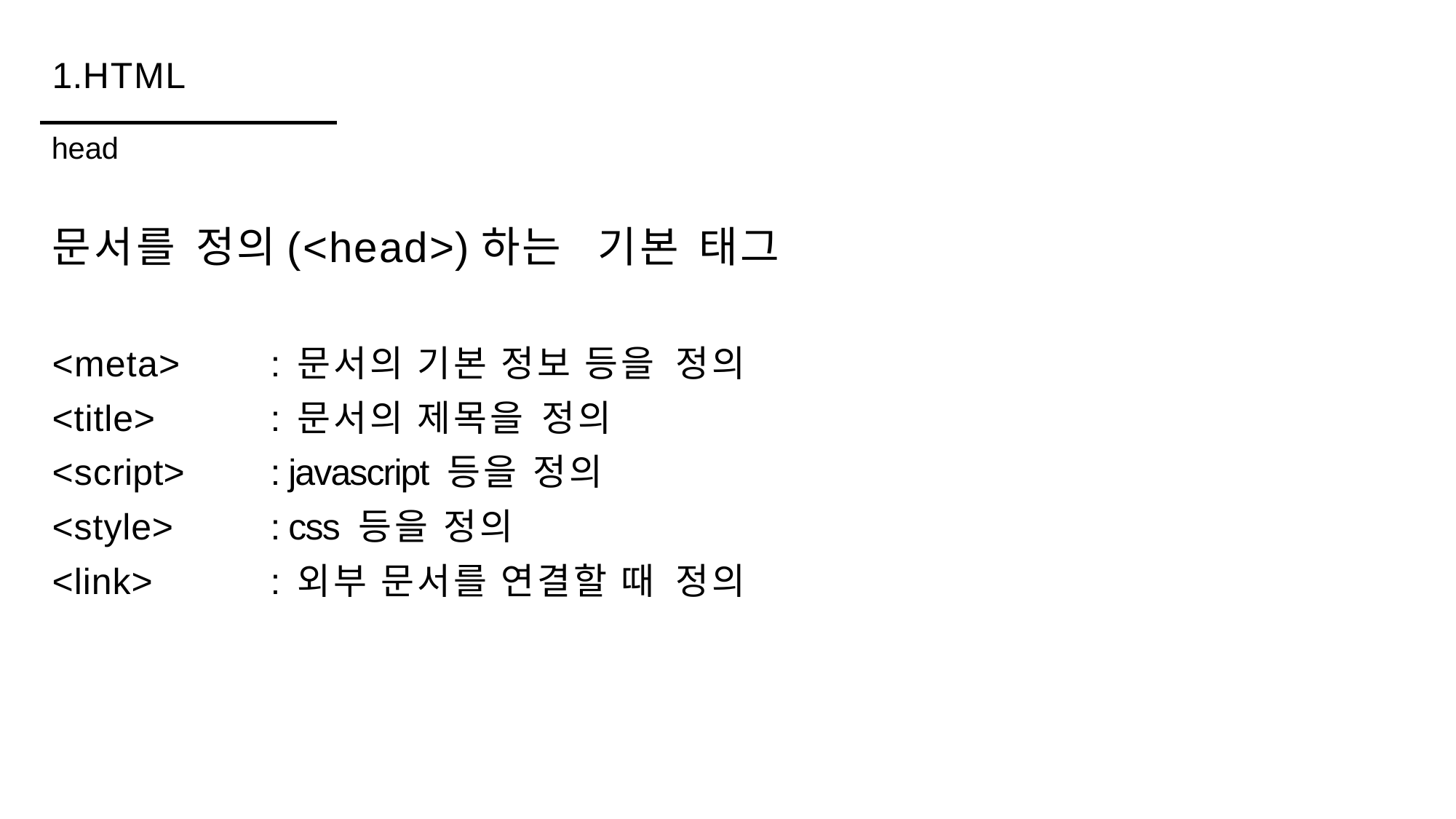

# 1.HTML

head

문서를 정의(<head>)하는	기본 태그
<meta>
<title>
<script>
<style>
<link>
: 문서의 기본 정보 등을 정의
: 문서의 제목을 정의
: javascript 등을 정의
: css 등을 정의
: 외부 문서를 연결할 때 정의